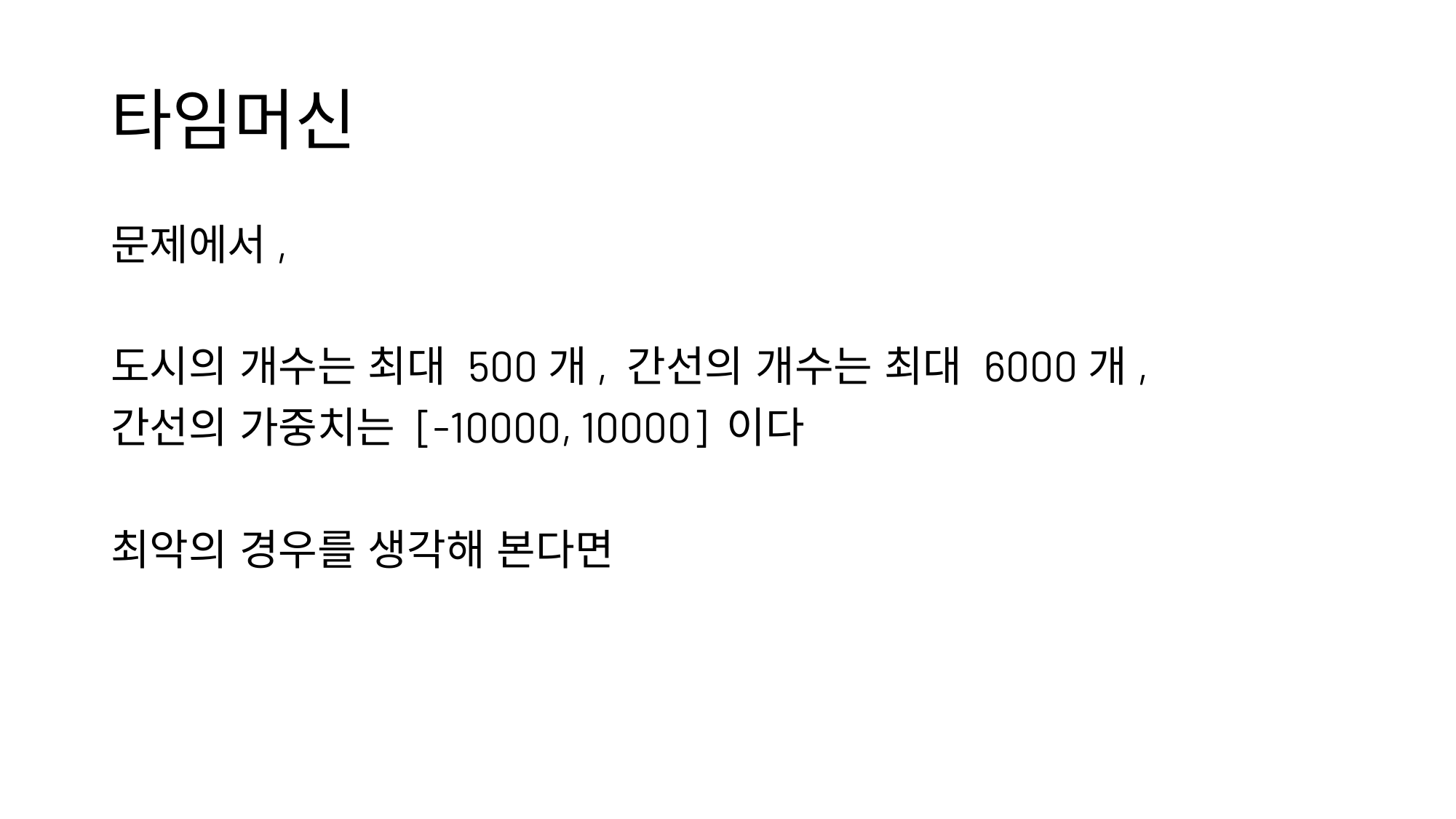

# 타임머신
문제에서,

도시의 개수는 최대 500개, 간선의 개수는 최대 6000개,
간선의 가중치는 [-10000, 10000] 이다

최악의 경우를 생각해 본다면